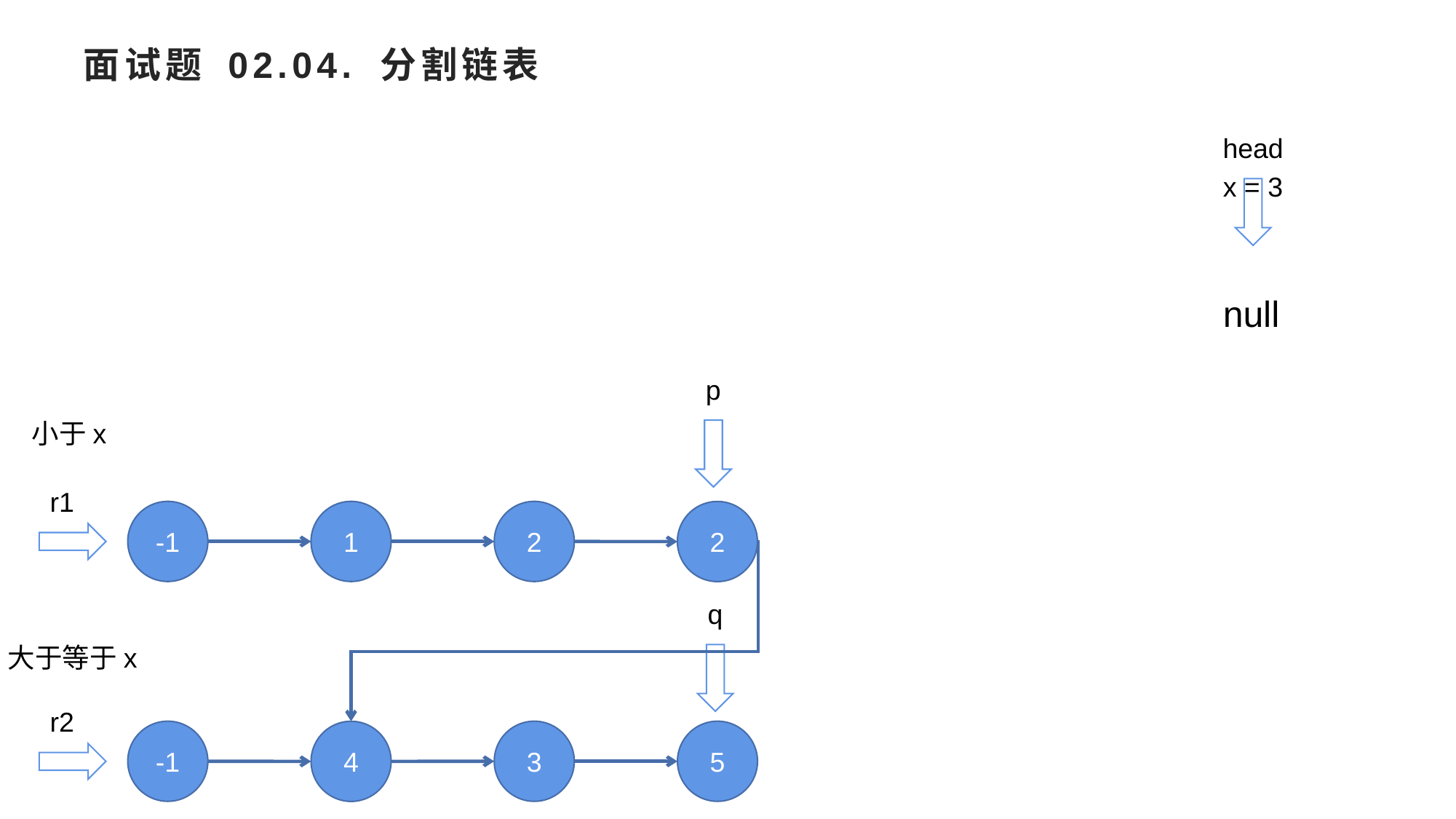

# 面试题 02.04. 分割链表
head

x = 3
null
p

小于x
r1

-1
1
2
2
q

大于等于x
r2

-1
3
5
4